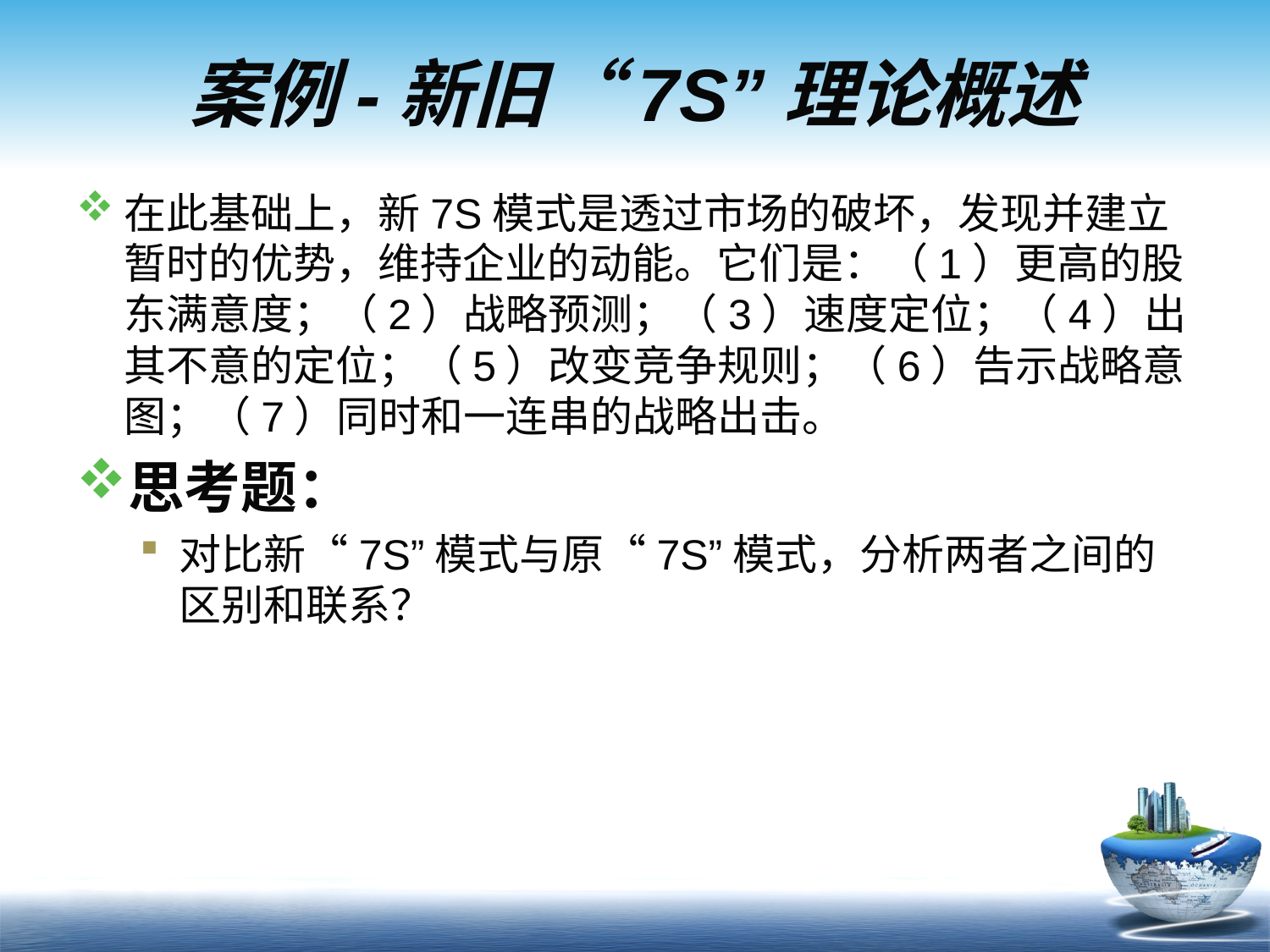

# 案例-新旧“7S”理论概述
在此基础上，新7S模式是透过市场的破坏，发现并建立暂时的优势，维持企业的动能。它们是：（1）更高的股东满意度；（2）战略预测；（3）速度定位；（4）出其不意的定位；（5）改变竞争规则；（6）告示战略意图；（7）同时和一连串的战略出击。
思考题：
对比新“7S”模式与原“7S”模式，分析两者之间的区别和联系？